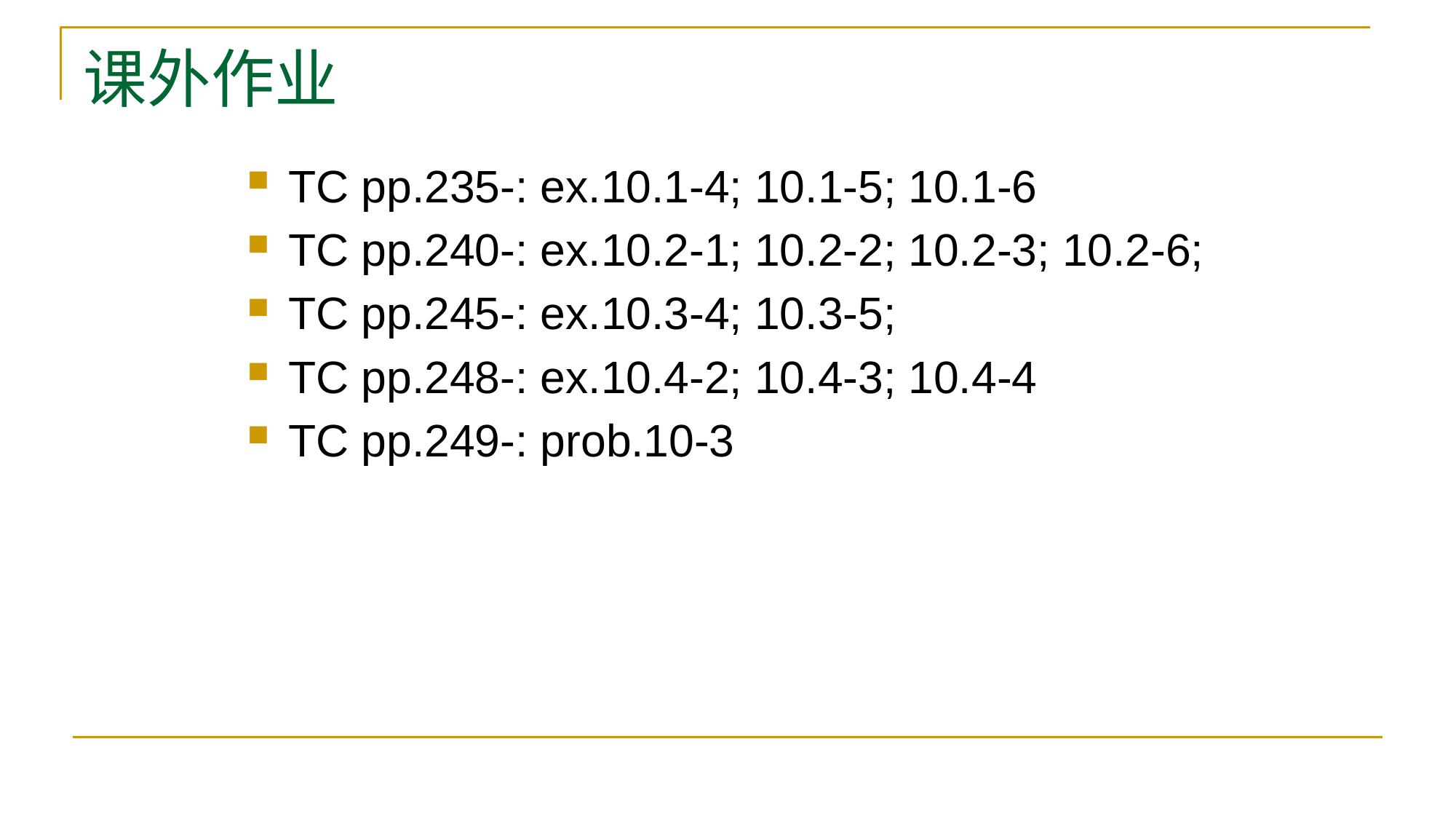

# 课外作业
TC pp.235-: ex.10.1-4; 10.1-5; 10.1-6
TC pp.240-: ex.10.2-1; 10.2-2; 10.2-3; 10.2-6;
TC pp.245-: ex.10.3-4; 10.3-5;
TC pp.248-: ex.10.4-2; 10.4-3; 10.4-4
TC pp.249-: prob.10-3